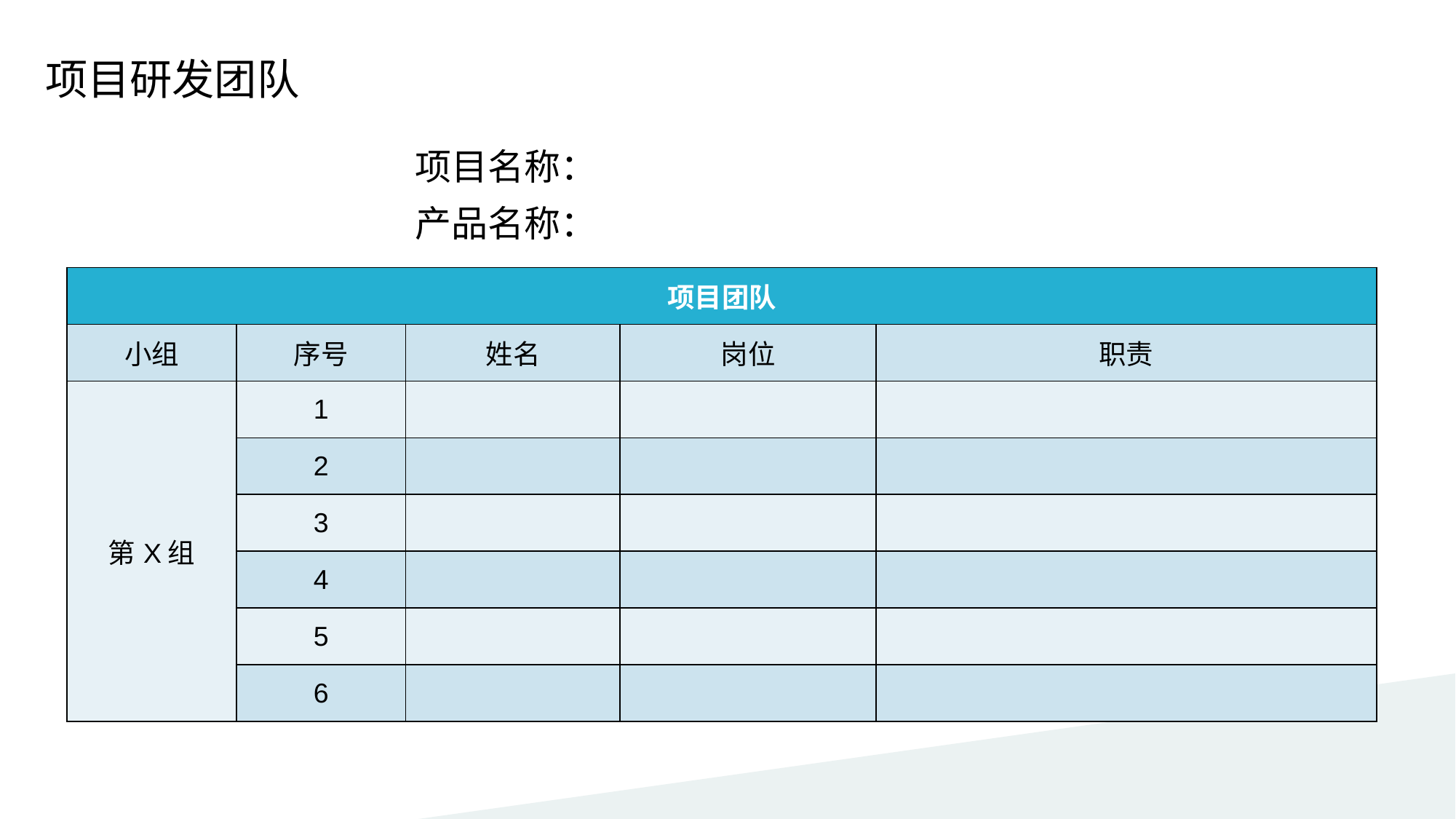

项目研发团队
项目名称：
产品名称：
| 项目团队 |  |  |  |  |
| --- | --- | --- | --- | --- |
| 小组 | 序号 | 姓名 | 岗位 | 职责 |
| 第X组 | 1 |  |  |  |
|  | 2 |  |  |  |
|  | 3 |  |  |  |
|  | 4 |  |  |  |
|  | 5 |  |  |  |
|  | 6 |  |  |  |